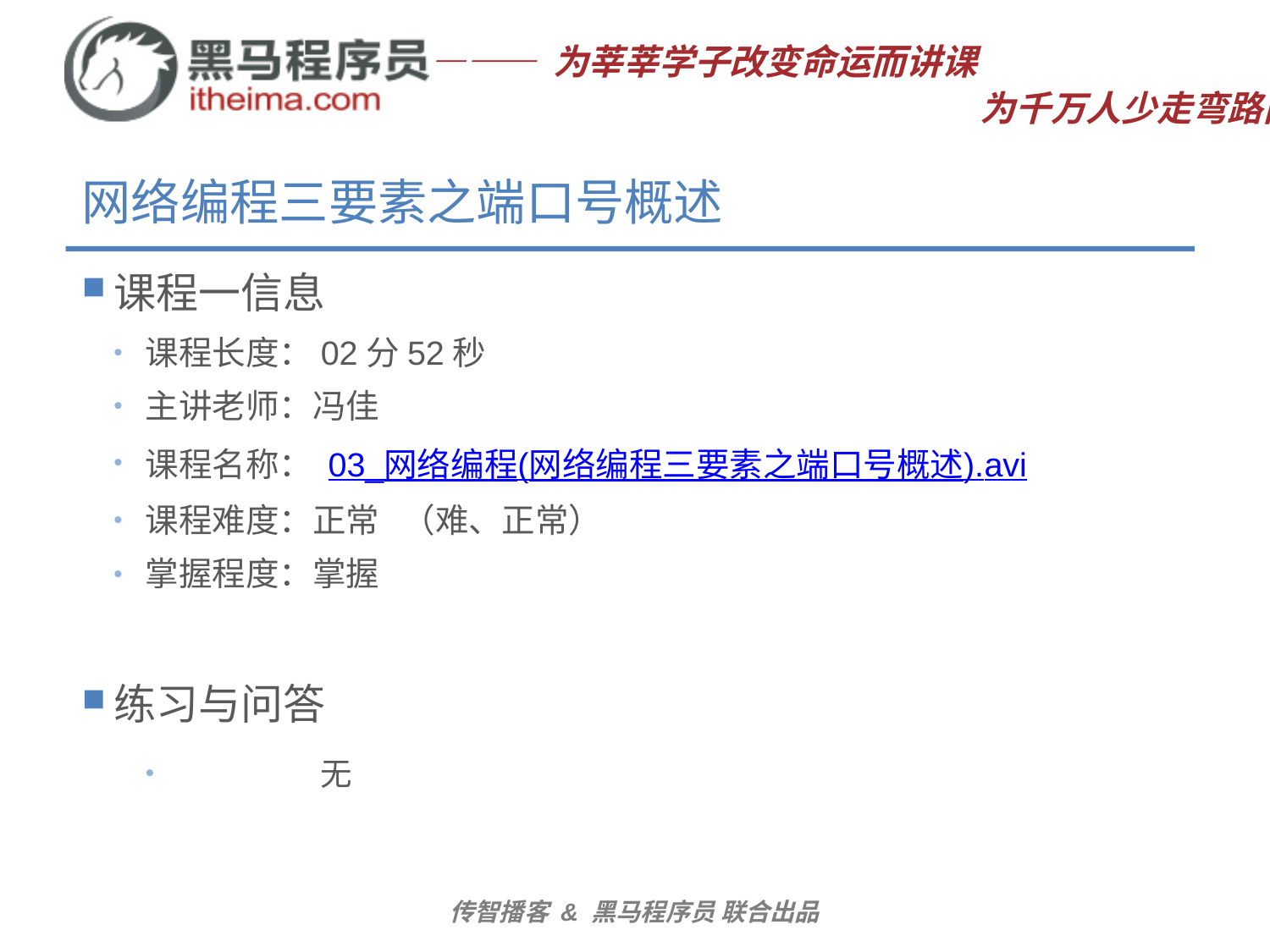

# 网络编程三要素之端口号概述
课程一信息
课程长度：02分52秒
主讲老师：冯佳
课程名称： 03_网络编程(网络编程三要素之端口号概述).avi
课程难度：正常   （难、正常）
掌握程度：掌握

练习与问答
	无